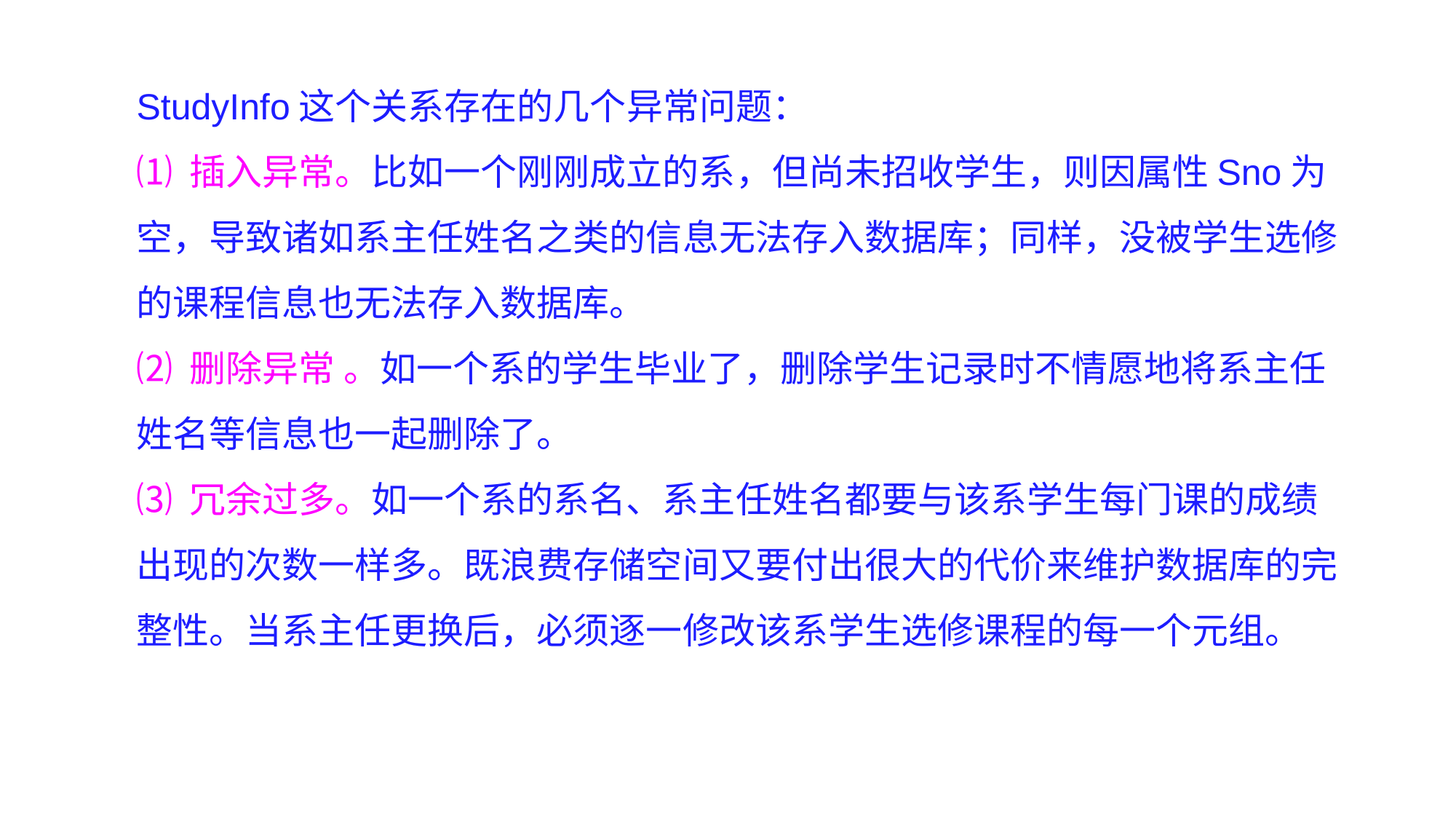

StudyInfo这个关系存在的几个异常问题：
⑴ 插入异常。比如一个刚刚成立的系，但尚未招收学生，则因属性Sno为空，导致诸如系主任姓名之类的信息无法存入数据库；同样，没被学生选修的课程信息也无法存入数据库。
⑵ 删除异常 。如一个系的学生毕业了，删除学生记录时不情愿地将系主任姓名等信息也一起删除了。
⑶ 冗余过多。如一个系的系名、系主任姓名都要与该系学生每门课的成绩出现的次数一样多。既浪费存储空间又要付出很大的代价来维护数据库的完整性。当系主任更换后，必须逐一修改该系学生选修课程的每一个元组。